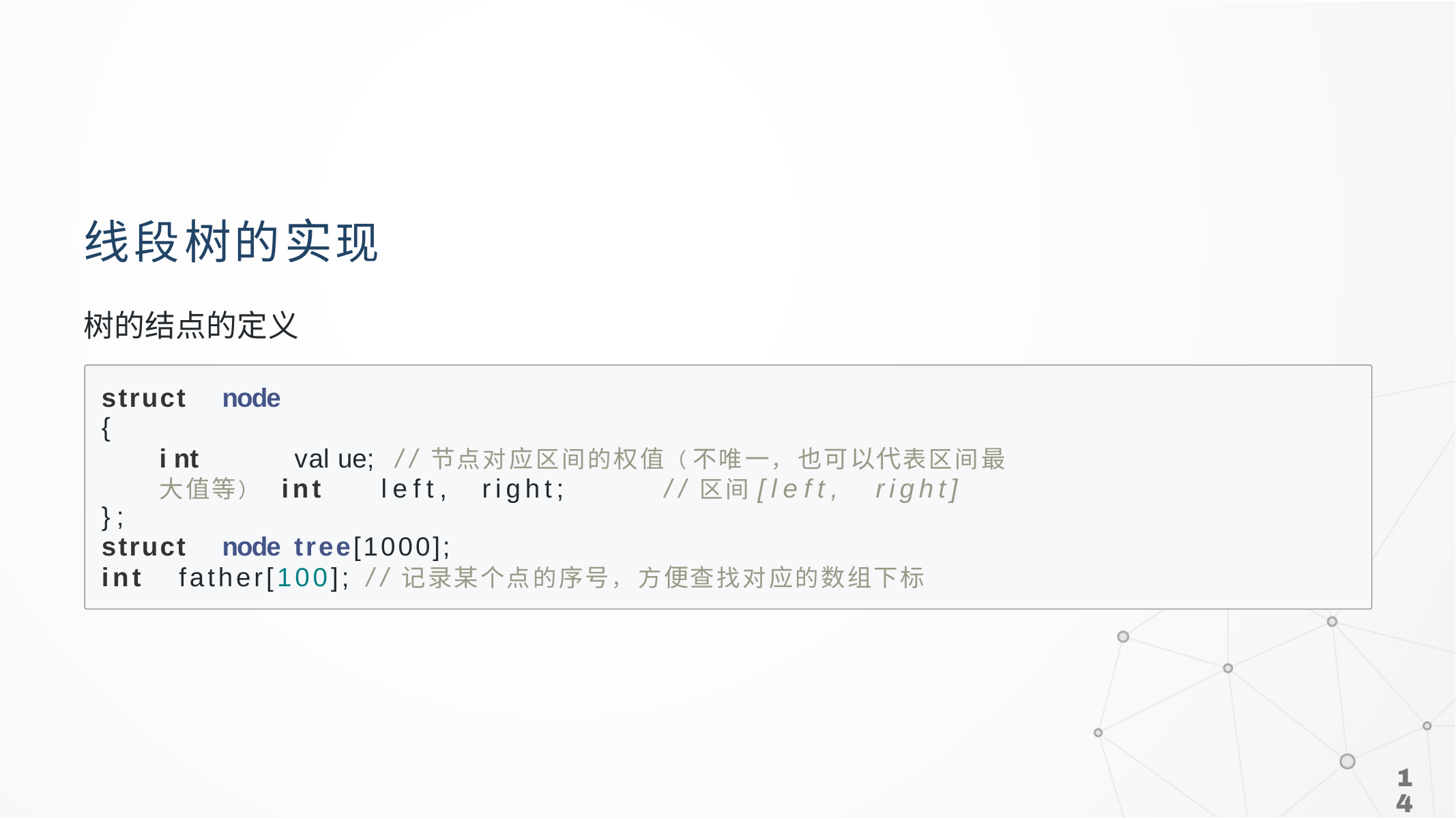

# 线段树的实现
树的结点的定义

struct	node
{
int	value;	//节点对应区间的权值（不唯一，也可以代表区间最大值等）  int	left,	right;	//区间[left,	right]
};
struct	node	tree[1000];
int	father[100];	//记录某个点的序号，方便查找对应的数组下标

14